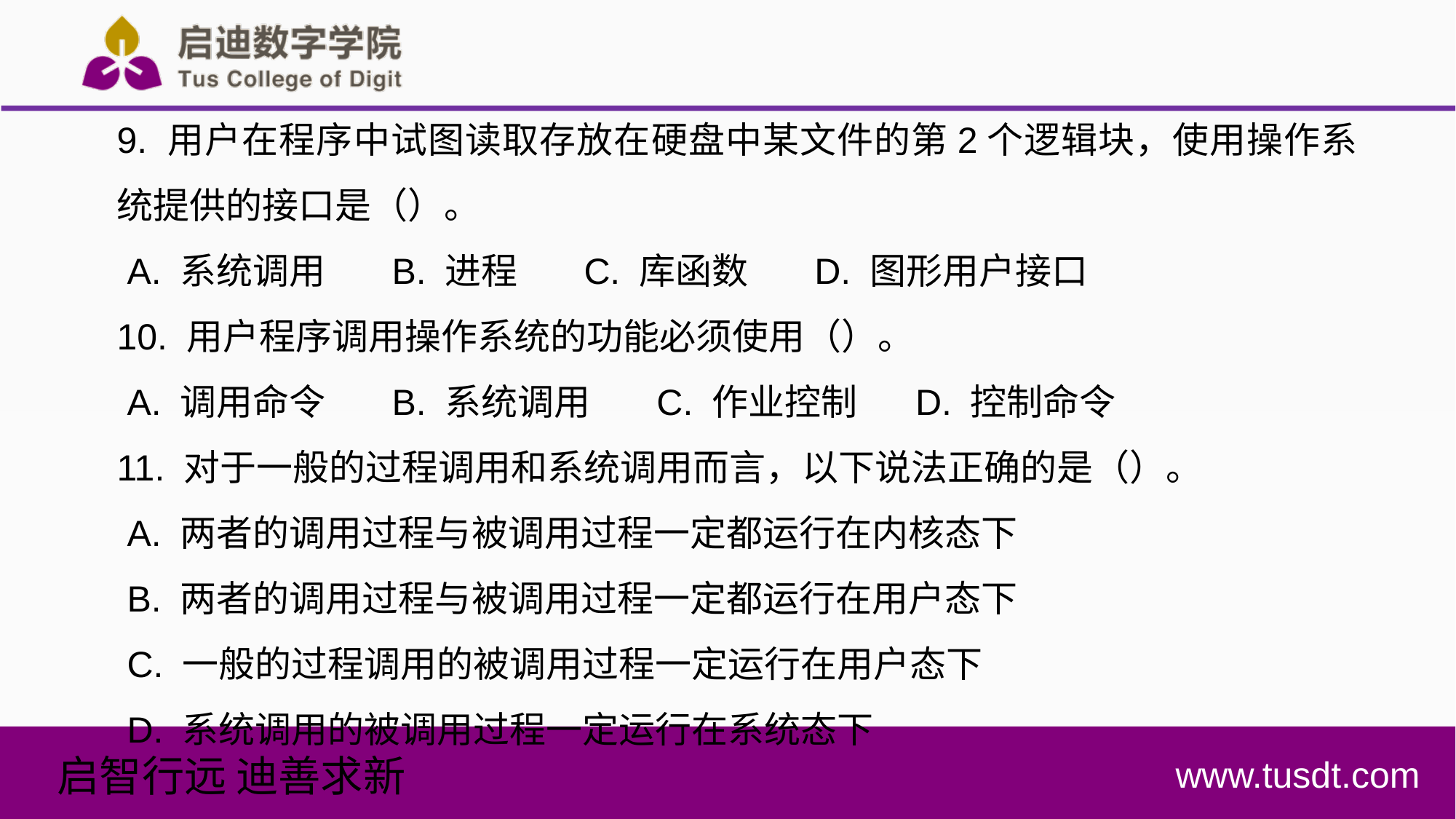

9. 用户在程序中试图读取存放在硬盘中某文件的第2个逻辑块，使用操作系统提供的接口是（）。
 A. 系统调用       B. 进程       C. 库函数       D. 图形用户接口
10. 用户程序调用操作系统的功能必须使用（）。
 A. 调用命令       B. 系统调用       C. 作业控制      D. 控制命令
11. 对于一般的过程调用和系统调用而言，以下说法正确的是（）。
 A. 两者的调用过程与被调用过程一定都运行在内核态下
 B. 两者的调用过程与被调用过程一定都运行在用户态下
 C. 一般的过程调用的被调用过程一定运行在用户态下
 D. 系统调用的被调用过程一定运行在系统态下